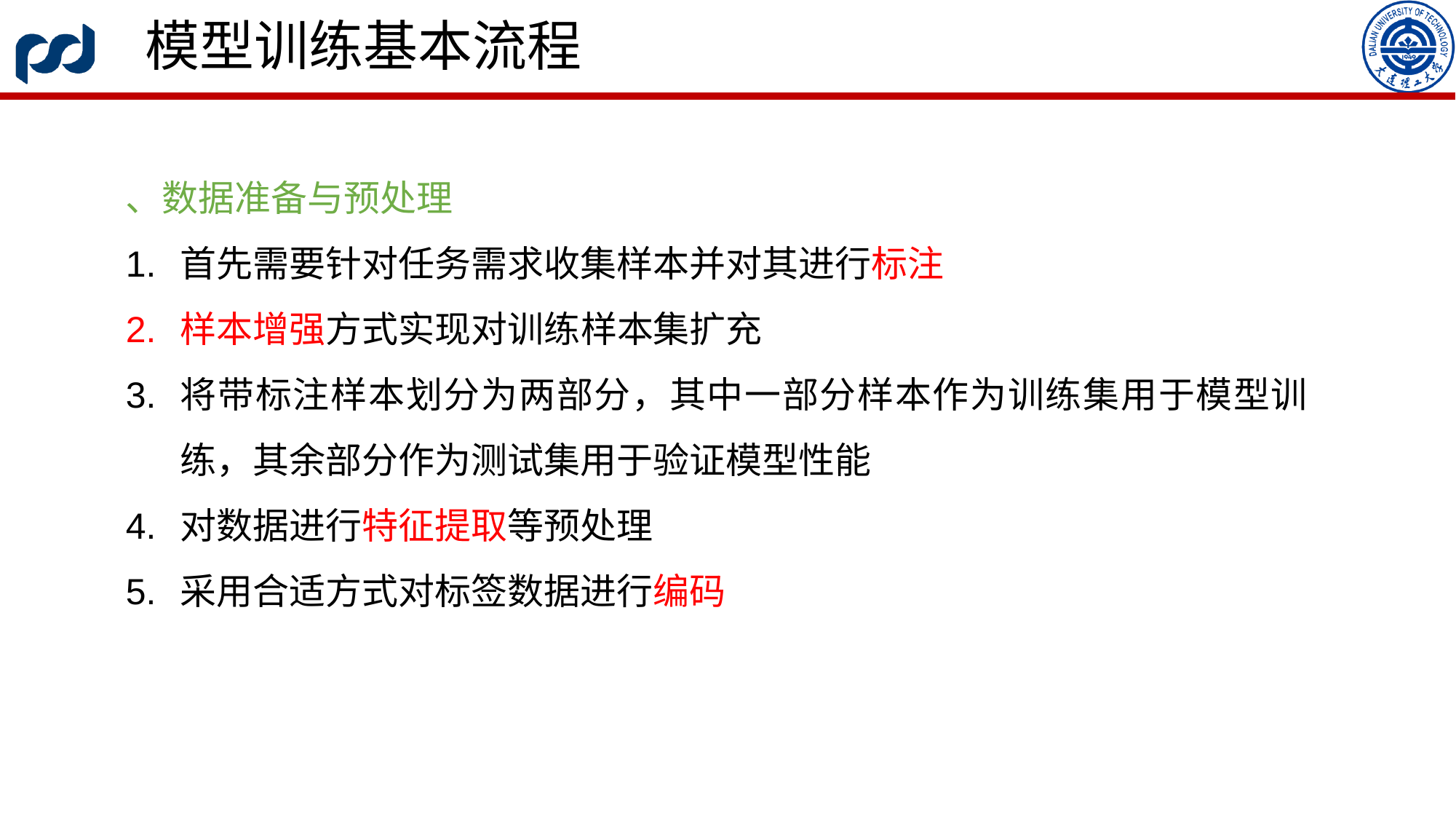

# 模型训练基本流程
、数据准备与预处理
首先需要针对任务需求收集样本并对其进行标注
样本增强方式实现对训练样本集扩充
将带标注样本划分为两部分，其中一部分样本作为训练集用于模型训练，其余部分作为测试集用于验证模型性能
对数据进行特征提取等预处理
采用合适方式对标签数据进行编码